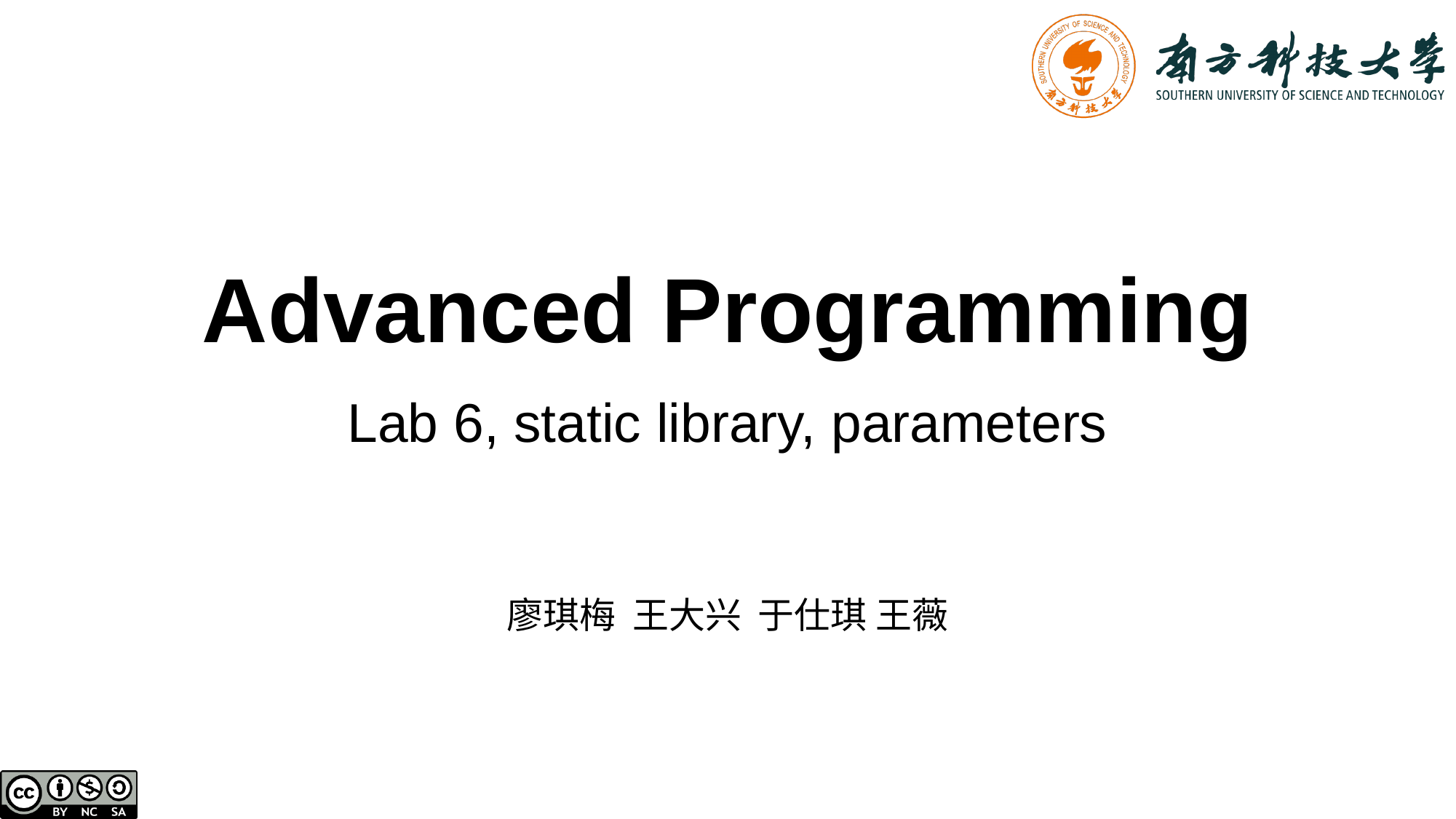

# Advanced Programming
Lab 6, static library, parameters

廖琪梅  王大兴  于仕琪 王薇

1